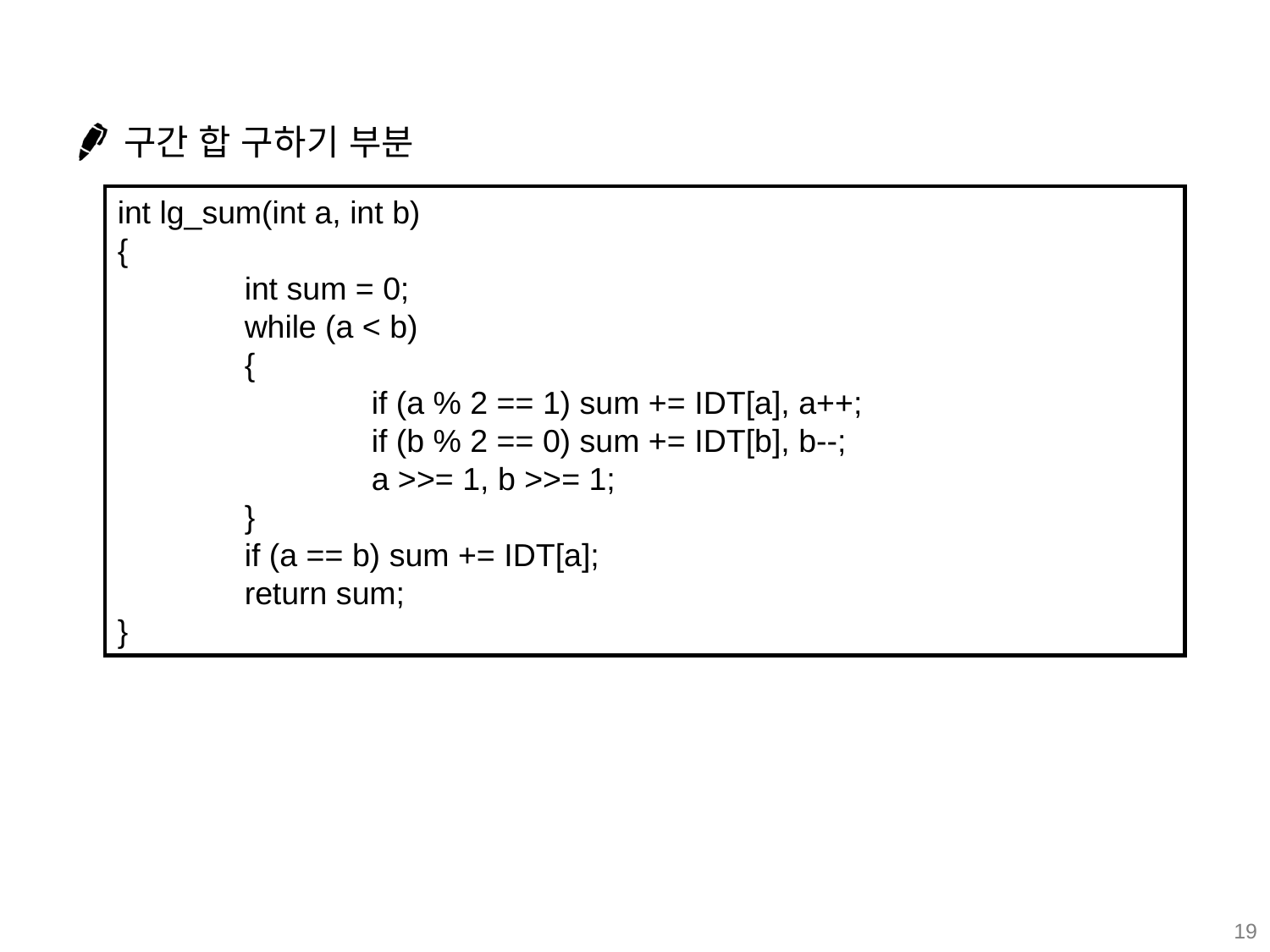

구간 합 구하기 부분
int lg_sum(int a, int b)
{
	int sum = 0;
	while (a < b)
	{
		if (a % 2 == 1) sum += IDT[a], a++;
		if (b % 2 == 0) sum += IDT[b], b--;
		a >>= 1, b >>= 1;
	}
	if (a == b) sum += IDT[a];
	return sum;
}
19